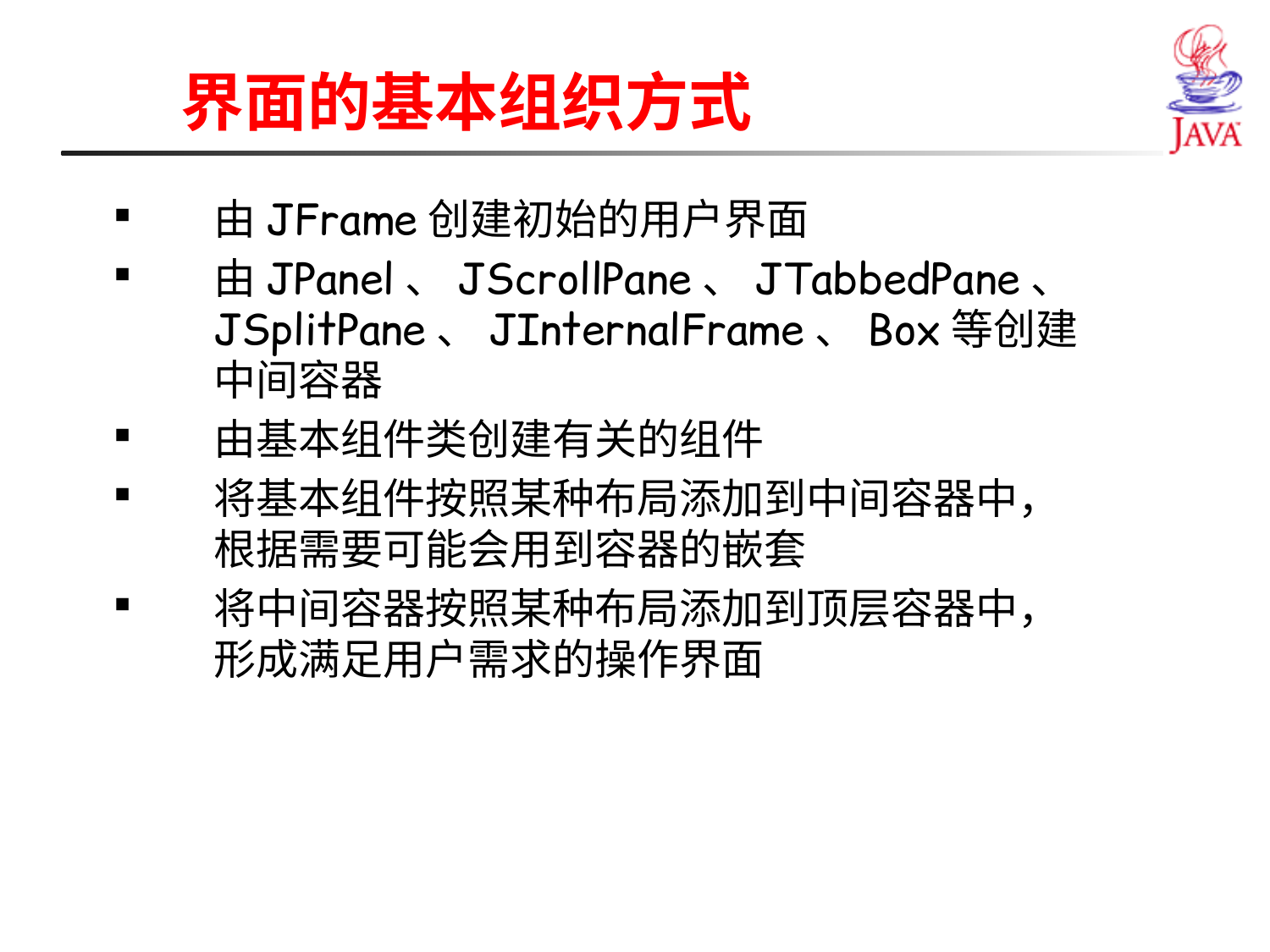

界面的基本组织方式

由JFrame创建初始的用户界面
由JPanel、JScrollPane、JTabbedPane、JSplitPane、JInternalFrame、Box等创建中间容器
由基本组件类创建有关的组件
将基本组件按照某种布局添加到中间容器中，根据需要可能会用到容器的嵌套
将中间容器按照某种布局添加到顶层容器中，形成满足用户需求的操作界面